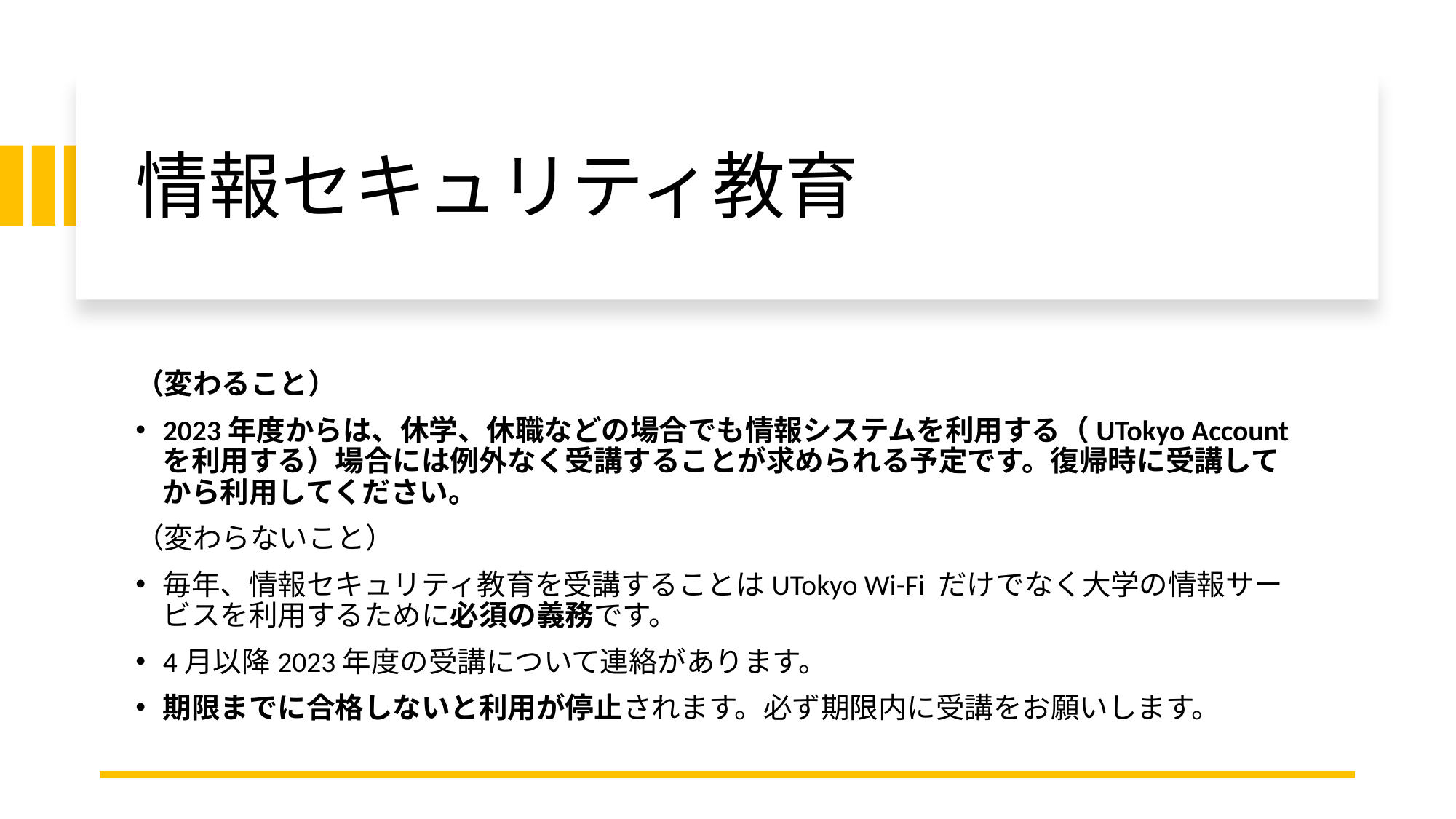

# 情報セキュリティ教育

（変わること）
2023年度からは、休学、休職などの場合でも情報システムを利用する（UTokyo Accountを利用する）場合には例外なく受講することが求められる予定です。復帰時に受講してから利用してください。
（変わらないこと）
毎年、情報セキュリティ教育を受講することはUTokyo Wi-Fi だけでなく大学の情報サービスを利用するために必須の義務です。
4月以降2023年度の受講について連絡があります。
期限までに合格しないと利用が停止されます。必ず期限内に受講をお願いします。